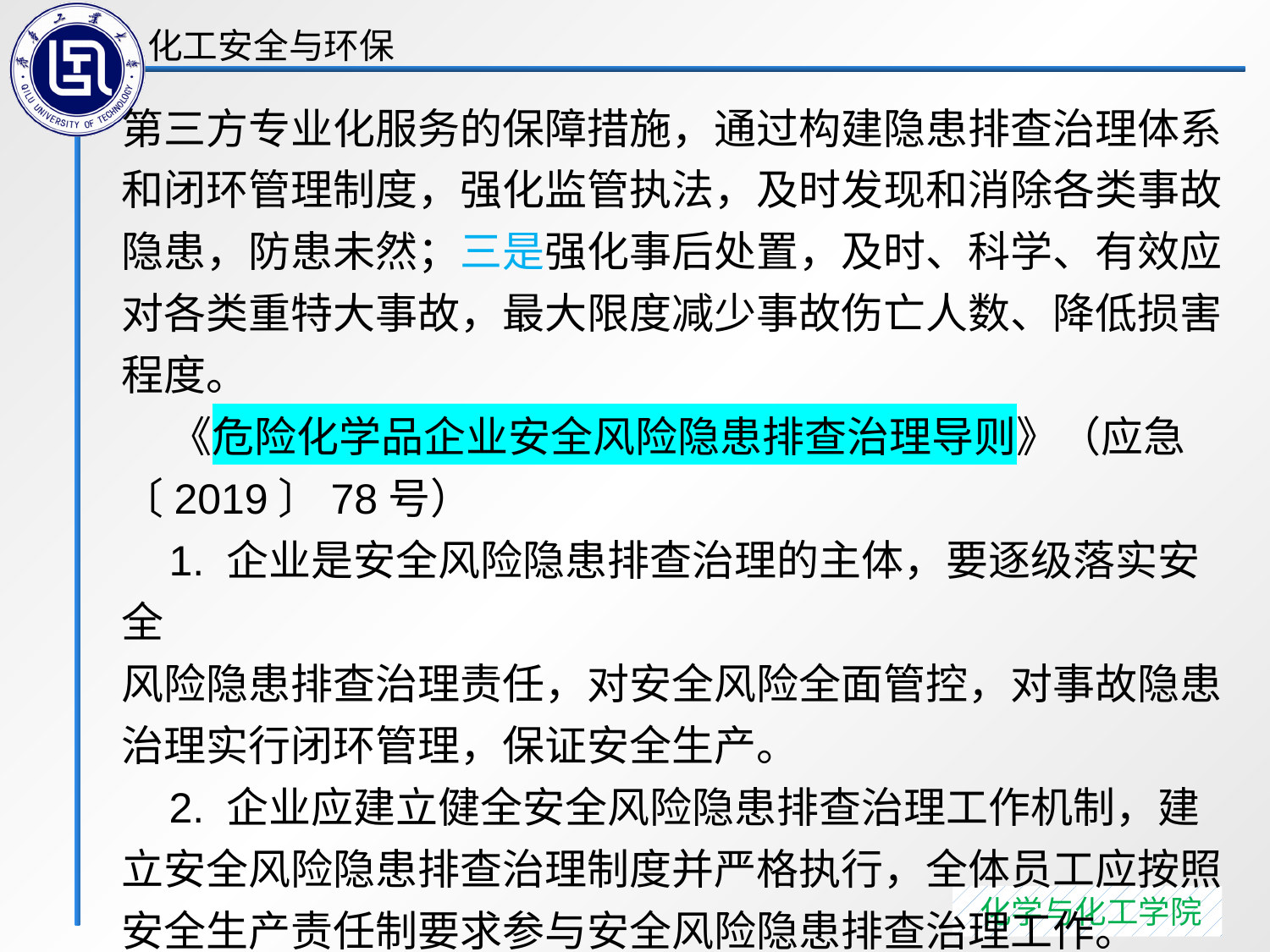

第三方专业化服务的保障措施，通过构建隐患排查治理体系和闭环管理制度，强化监管执法，及时发现和消除各类事故隐患，防患未然；三是强化事后处置，及时、科学、有效应对各类重特大事故，最大限度减少事故伤亡人数、降低损害程度。
    《危险化学品企业安全风险隐患排查治理导则》（应急〔2019〕78号）
    1. 企业是安全风险隐患排查治理的主体，要逐级落实安全
风险隐患排查治理责任，对安全风险全面管控，对事故隐患治理实行闭环管理，保证安全生产。
    2. 企业应建立健全安全风险隐患排查治理工作机制，建立安全风险隐患排查治理制度并严格执行，全体员工应按照安全生产责任制要求参与安全风险隐患排查治理工作。